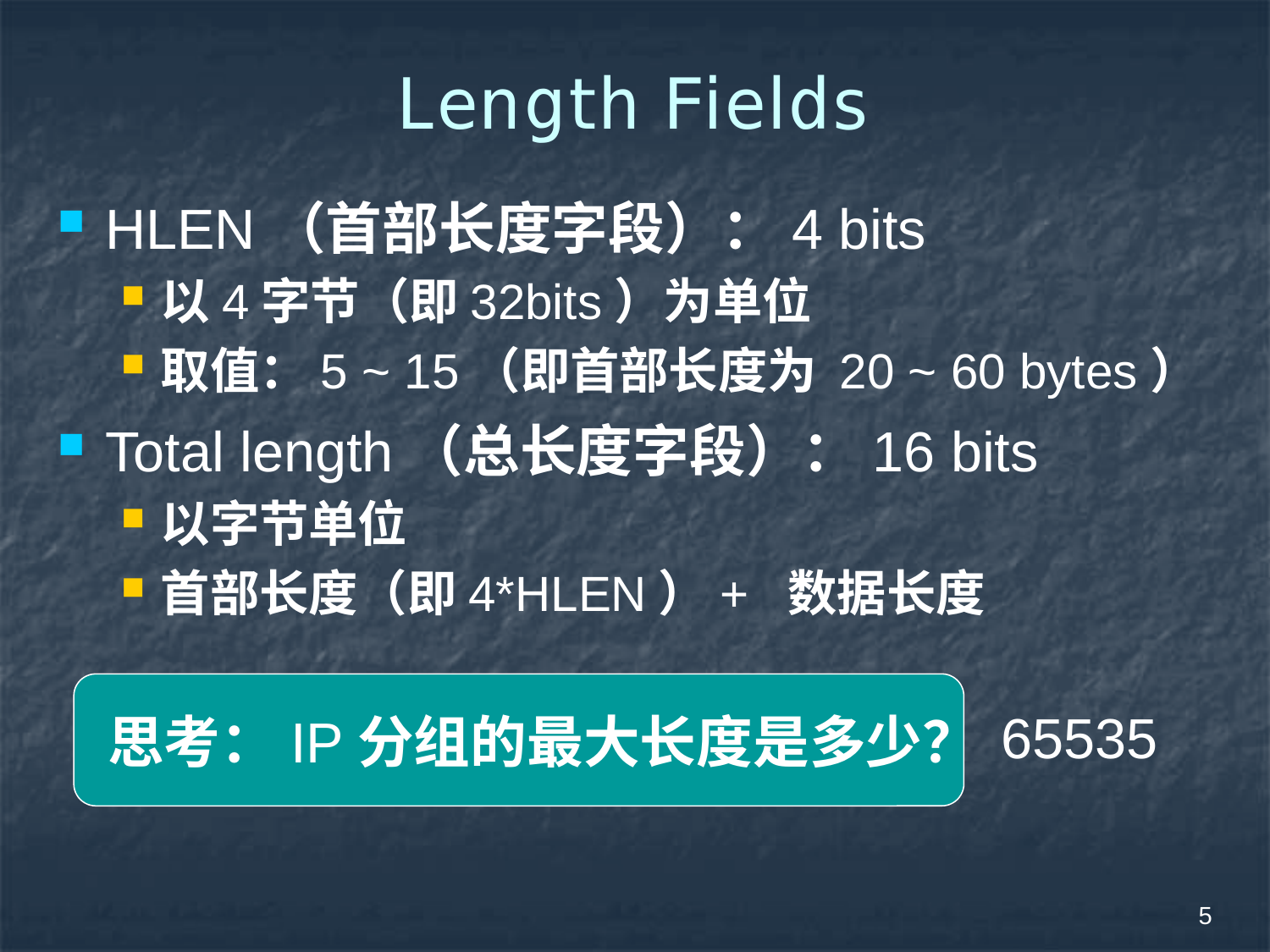

# Length Fields
HLEN（首部长度字段）：4 bits
以4字节（即32bits）为单位
取值：5 ~ 15（即首部长度为 20 ~ 60 bytes）
Total length（总长度字段）：16 bits
以字节单位
首部长度（即4*HLEN）+  数据长度
思考：IP分组的最大长度是多少？
65535
5